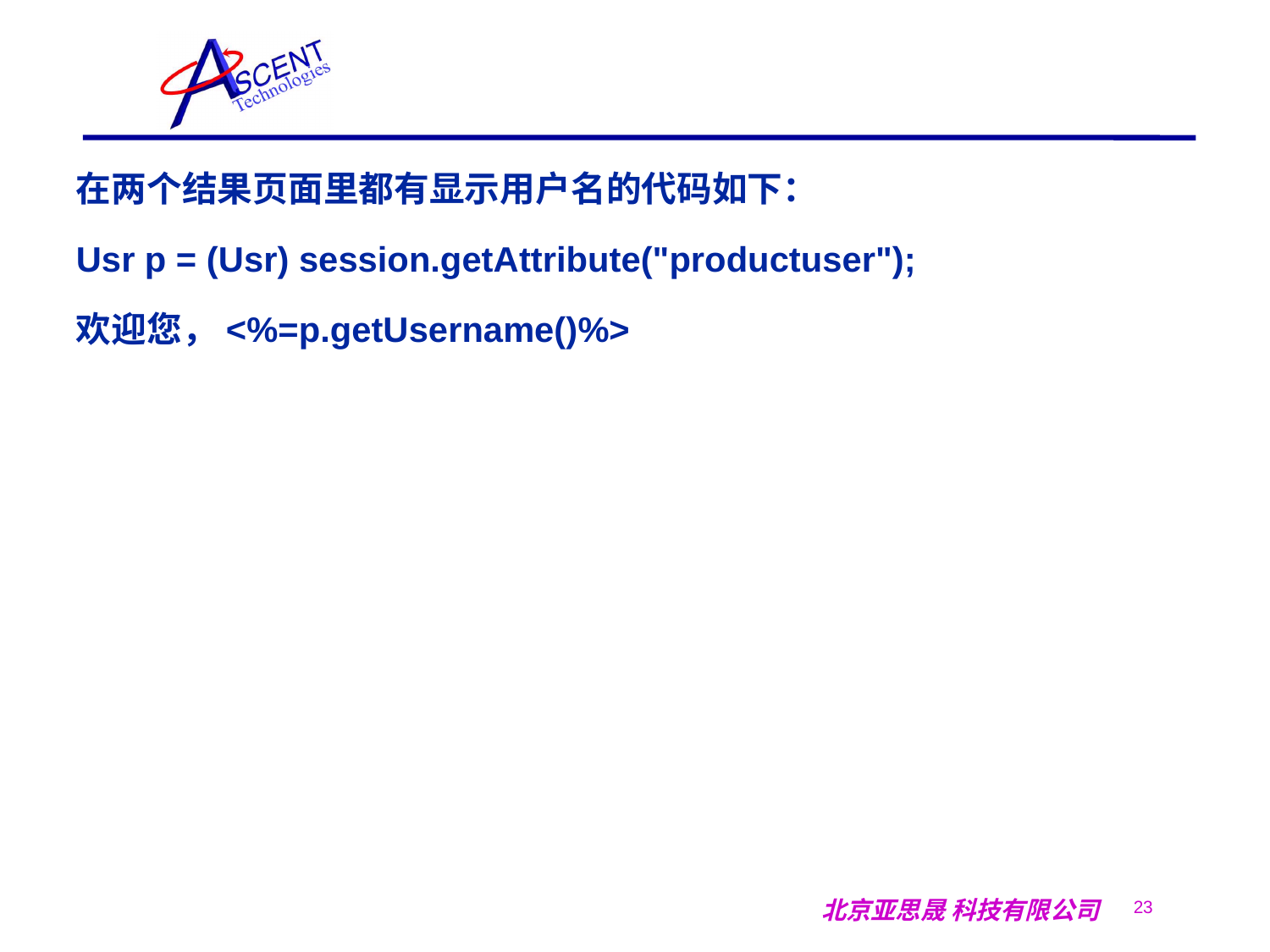

#
在两个结果页面里都有显示用户名的代码如下：
Usr p = (Usr) session.getAttribute("productuser");
欢迎您，<%=p.getUsername()%>